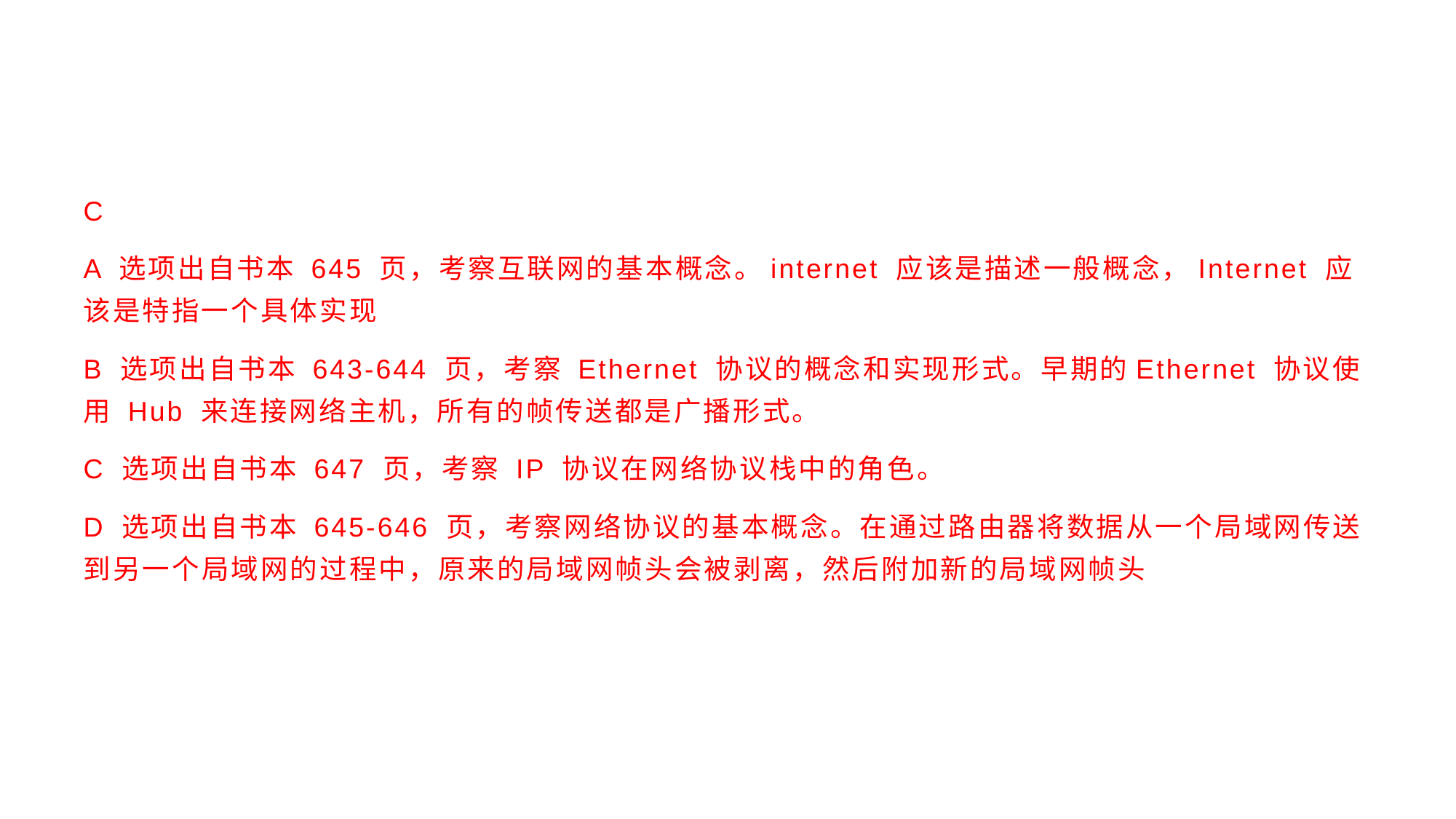

#
C
A 选项出自书本 645 页，考察互联网的基本概念。internet 应该是描述一般概念，Internet 应该是特指一个具体实现
B 选项出自书本 643-644 页，考察 Ethernet 协议的概念和实现形式。早期的Ethernet 协议使用 Hub 来连接网络主机，所有的帧传送都是广播形式。
C 选项出自书本 647 页，考察 IP 协议在网络协议栈中的角色。
D 选项出自书本 645-646 页，考察网络协议的基本概念。在通过路由器将数据从一个局域网传送到另一个局域网的过程中，原来的局域网帧头会被剥离，然后附加新的局域网帧头